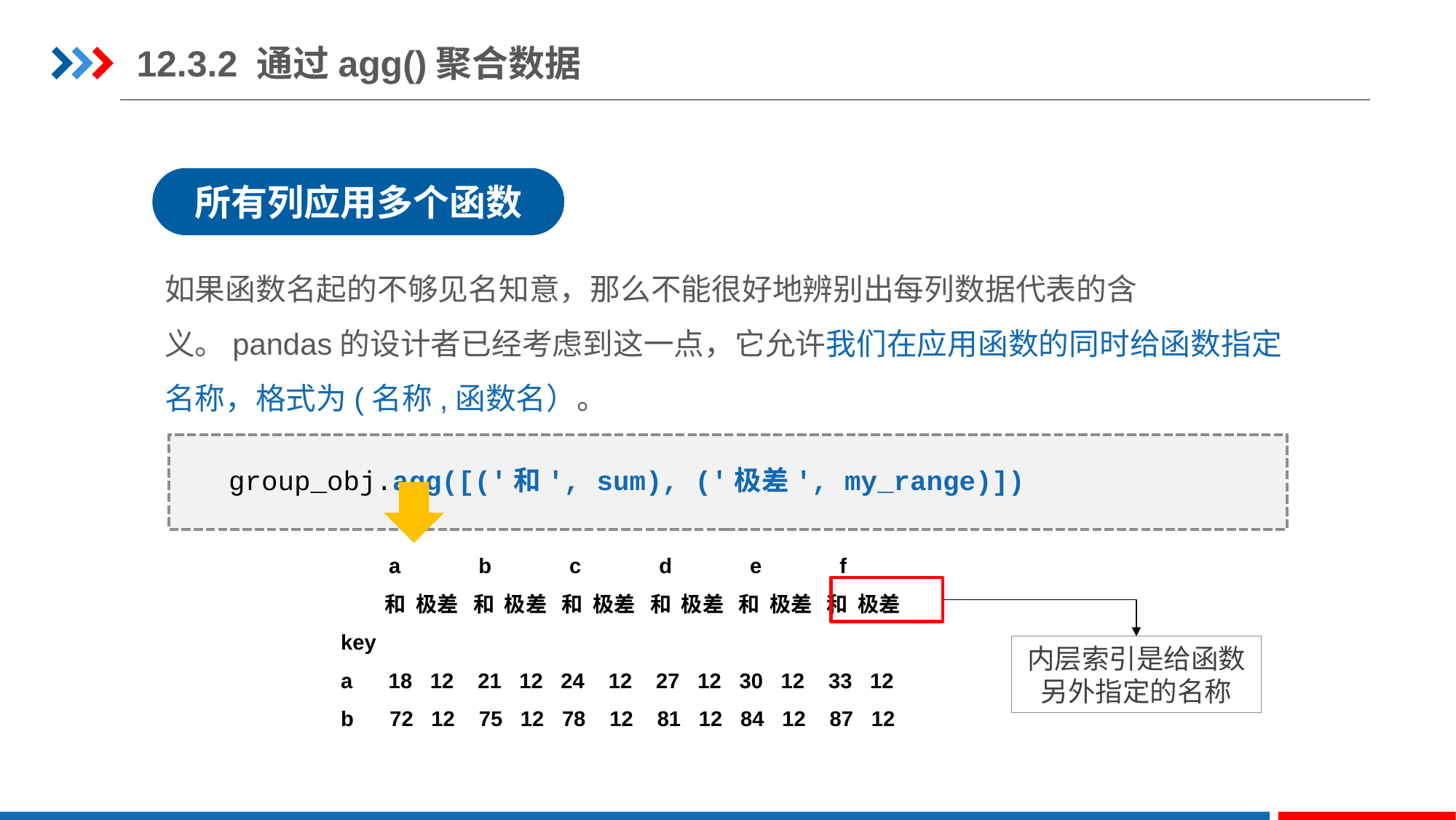

12.3.2 通过agg()聚合数据
所有列应用多个函数
如果函数名起的不够见名知意，那么不能很好地辨别出每列数据代表的含义。pandas的设计者已经考虑到这一点，它允许我们在应用函数的同时给函数指定名称，格式为(名称,函数名）。

group_obj.agg([('和', sum), ('极差', my_range)])

        a             b             c             d             e             f
        和  极差   和  极差   和  极差   和  极差   和  极差   和  极差
key
a      18   12    21   12   24    12    27   12   30   12    33   12
b      72   12    75   12   78    12    81   12   84   12    87   12

内层索引是给函数另外指定的名称